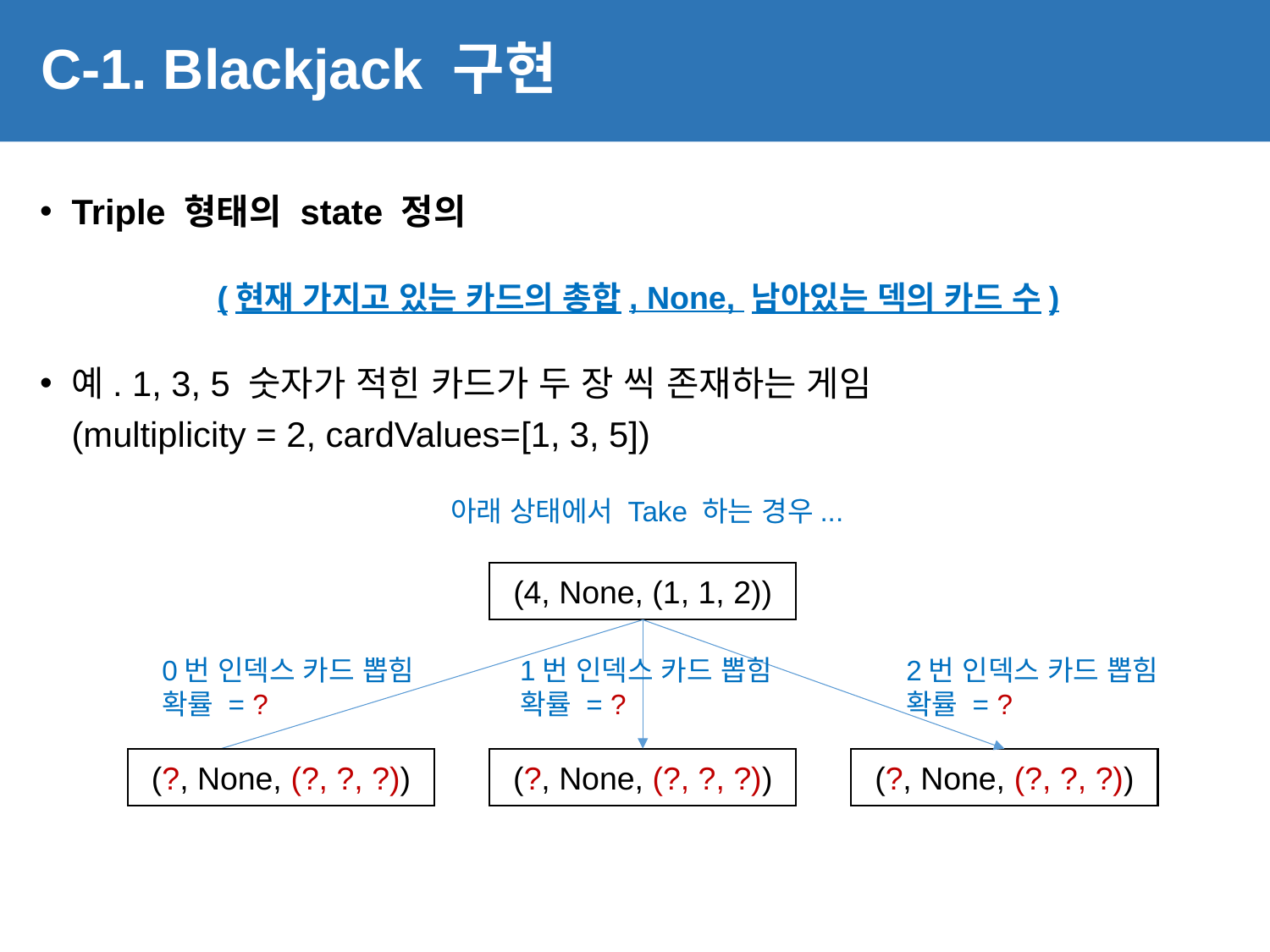

# C-1. Blackjack 구현
26
Triple 형태의 state 정의

(현재 가지고 있는 카드의 총합, None, 남아있는 덱의 카드 수)

예. 1, 3, 5 숫자가 적힌 카드가 두 장 씩 존재하는 게임
(multiplicity = 2, cardValues=[1, 3, 5])

아래 상태에서 Take 하는 경우...
(4, None, (1, 1, 2))
0번 인덱스 카드 뽑힘
확률 = ?
1번 인덱스 카드 뽑힘
확률 = ?
2번 인덱스 카드 뽑힘
확률 = ?
(?, None, (?, ?, ?))
(?, None, (?, ?, ?))
(?, None, (?, ?, ?))